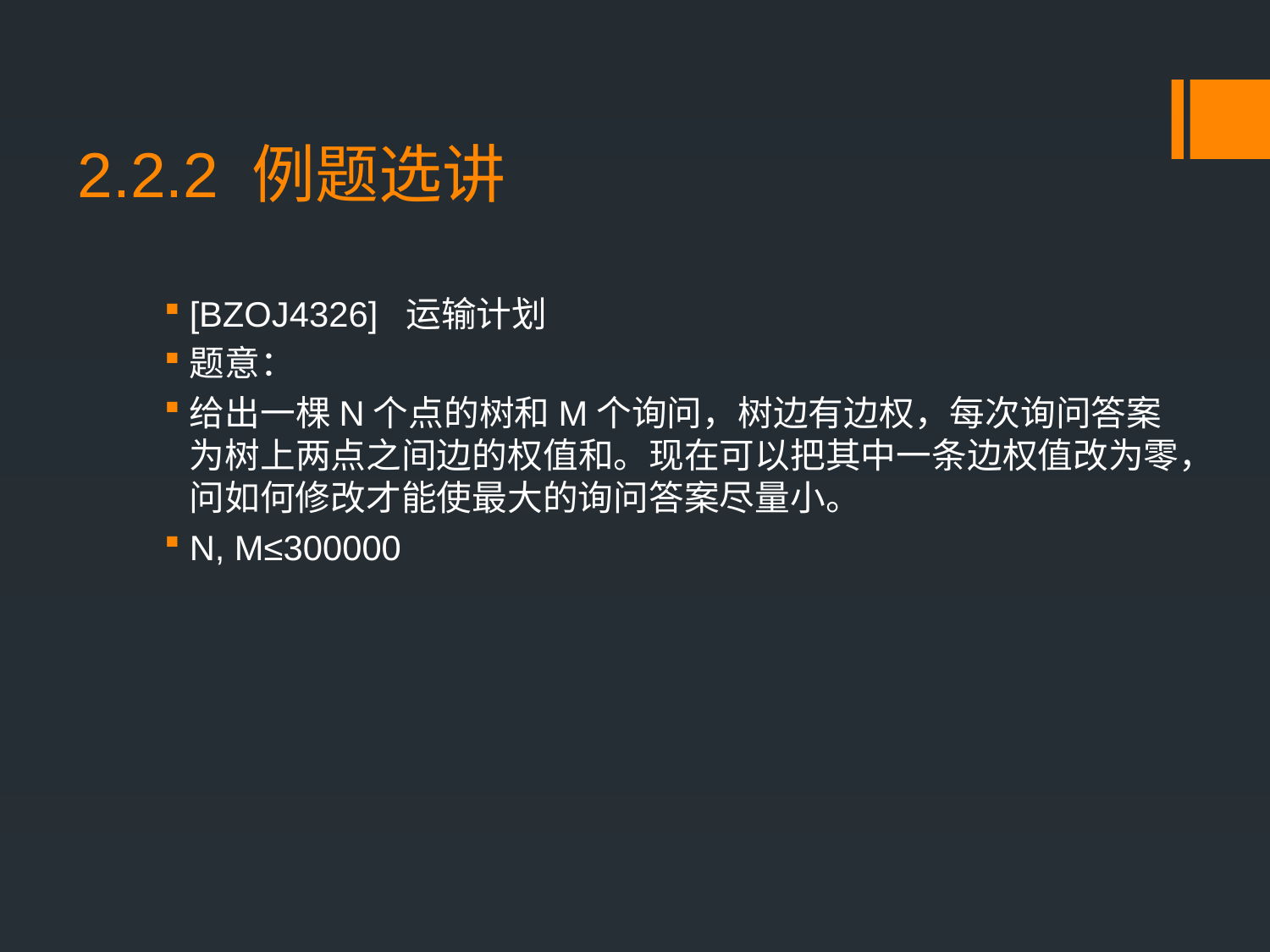

# 2.2.2 例题选讲

[BZOJ4326]  运输计划
题意：
给出一棵N个点的树和M个询问，树边有边权，每次询问答案为树上两点之间边的权值和。现在可以把其中一条边权值改为零，问如何修改才能使最大的询问答案尽量小。
N, M≤300000